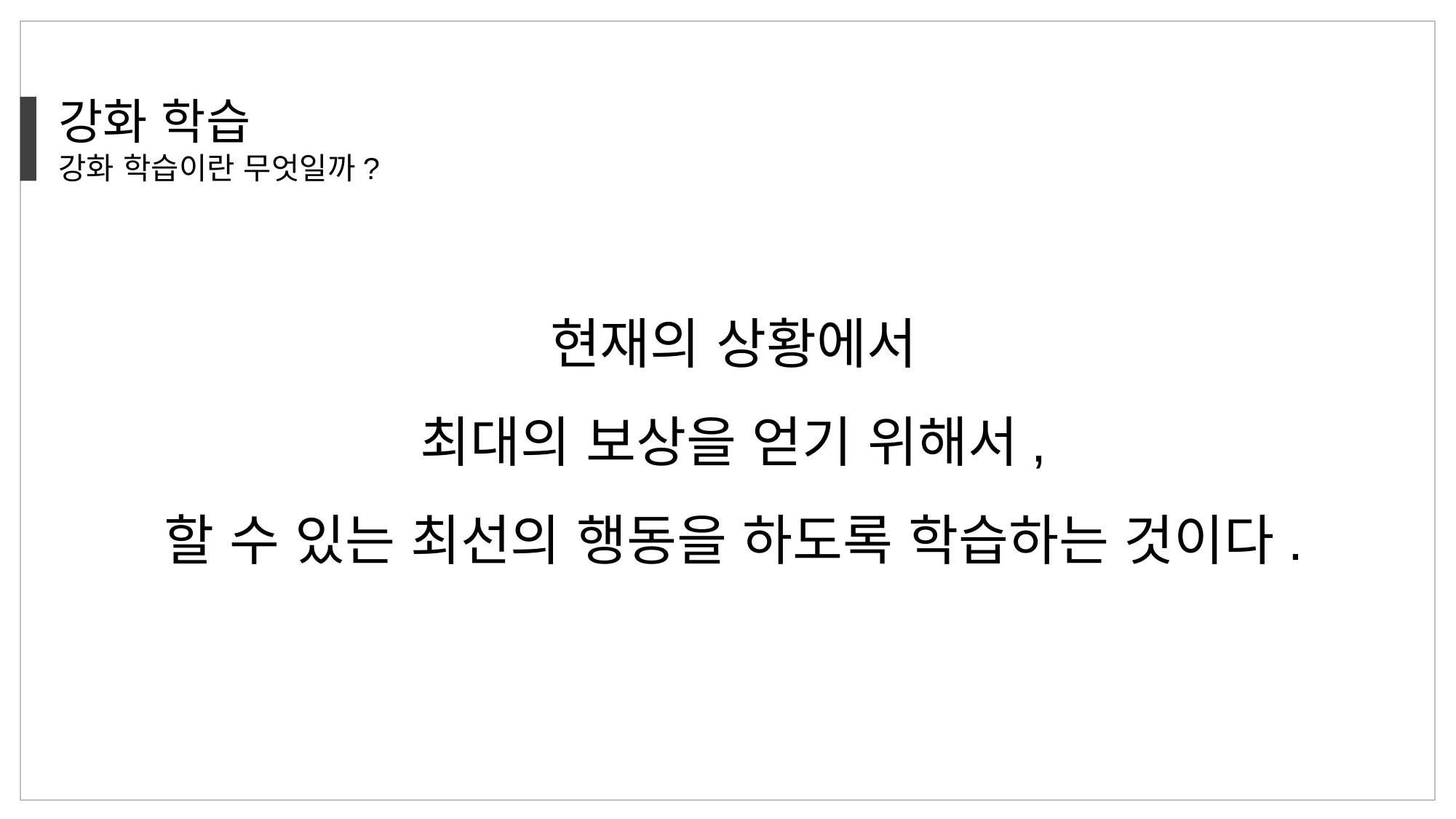

강화 학습
강화 학습이란 무엇일까?

현재의 상황에서
최대의 보상을 얻기 위해서,
할 수 있는 최선의 행동을 하도록 학습하는 것이다.